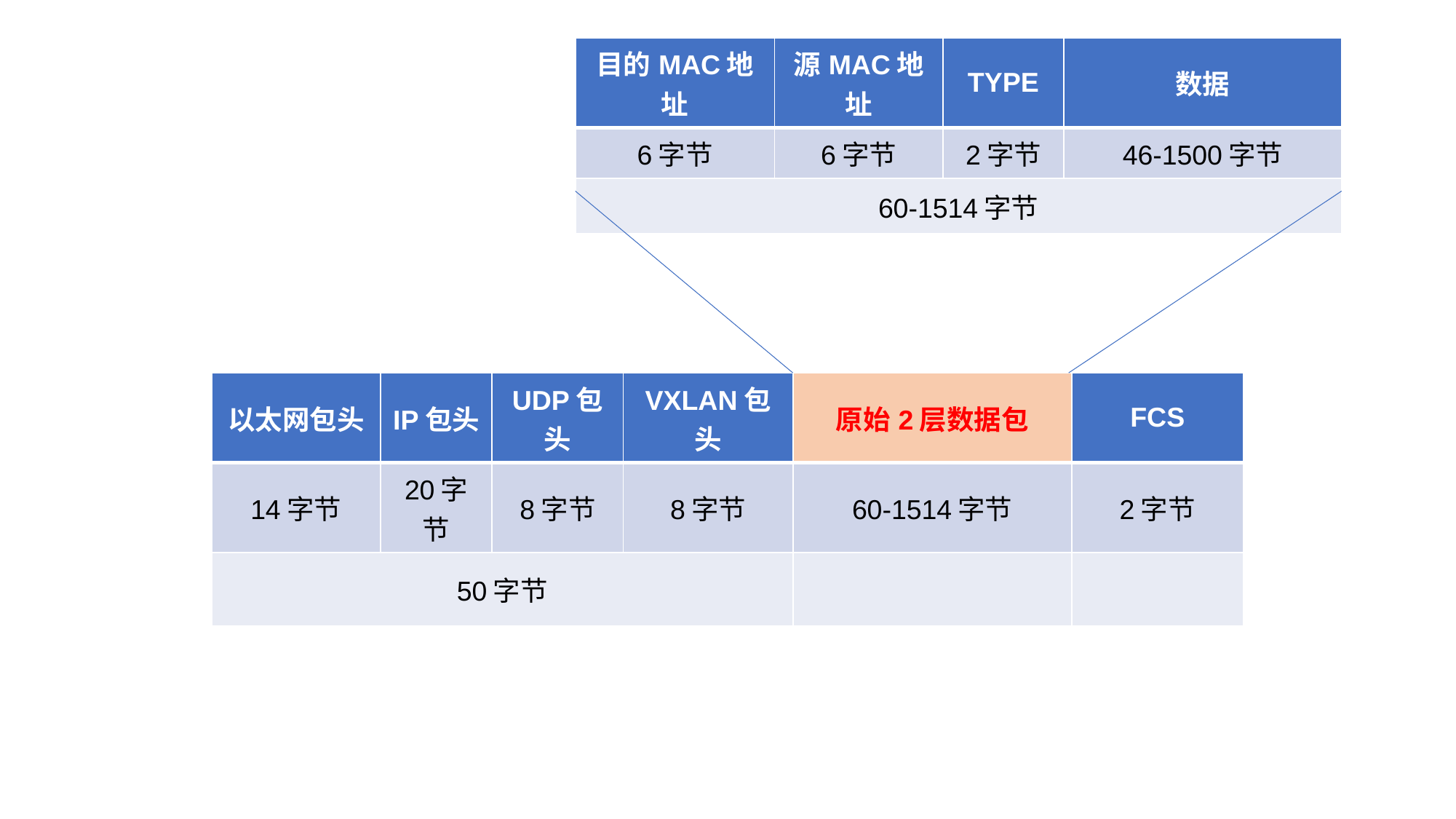

| 目的MAC地址 | 源MAC地址 | TYPE | 数据 |
| --- | --- | --- | --- |
| 6字节 | 6字节 | 2字节 | 46-1500字节 |
| 60-1514字节 |  |  |  |
| 以太网包头 | IP包头 | UDP包头 | VXLAN包头 | 原始2层数据包 | FCS |
| --- | --- | --- | --- | --- | --- |
| 14字节 | 20字节 | 8字节 | 8字节 | 60-1514字节 | 2字节 |
| 50字节 |  |  |  |  |  |